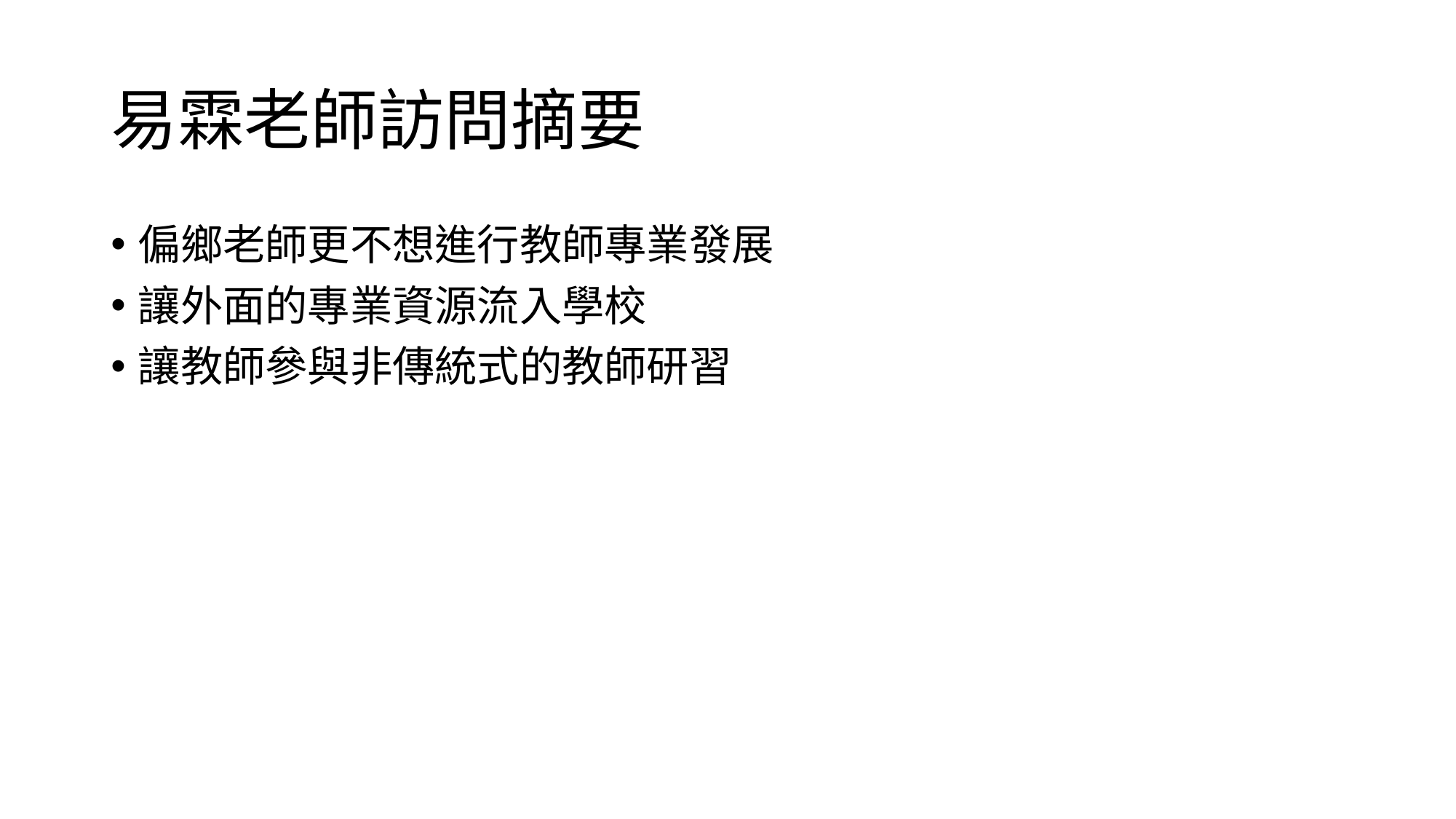

# 易霖老師訪問摘要
偏鄉老師更不想進行教師專業發展
讓外面的專業資源流入學校
讓教師參與非傳統式的教師研習